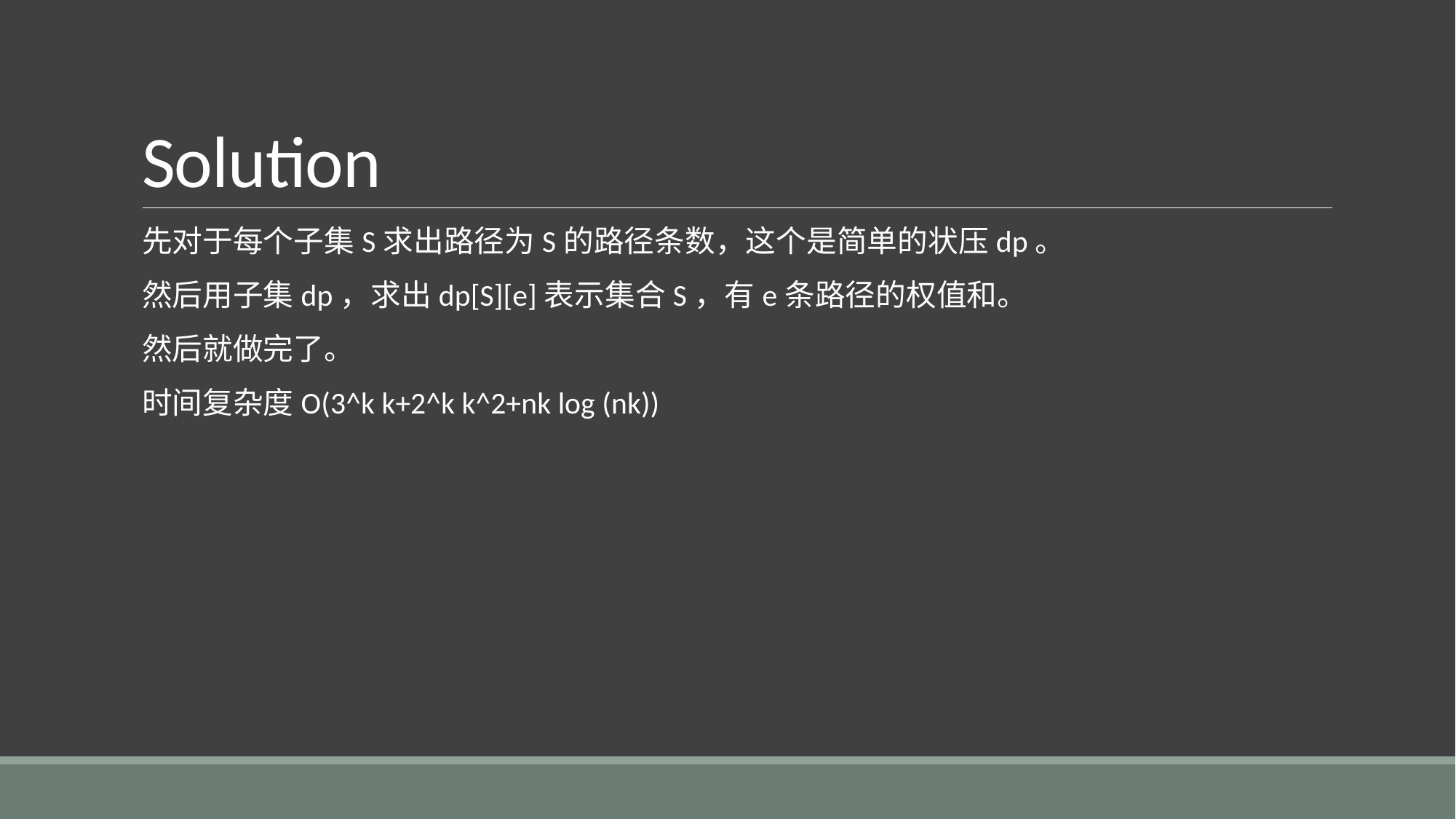

# Solution
先对于每个子集S求出路径为S的路径条数，这个是简单的状压dp。
然后用子集dp，求出dp[S][e]表示集合S，有e条路径的权值和。
然后就做完了。
时间复杂度O(3^k k+2^k k^2+nk log (nk))